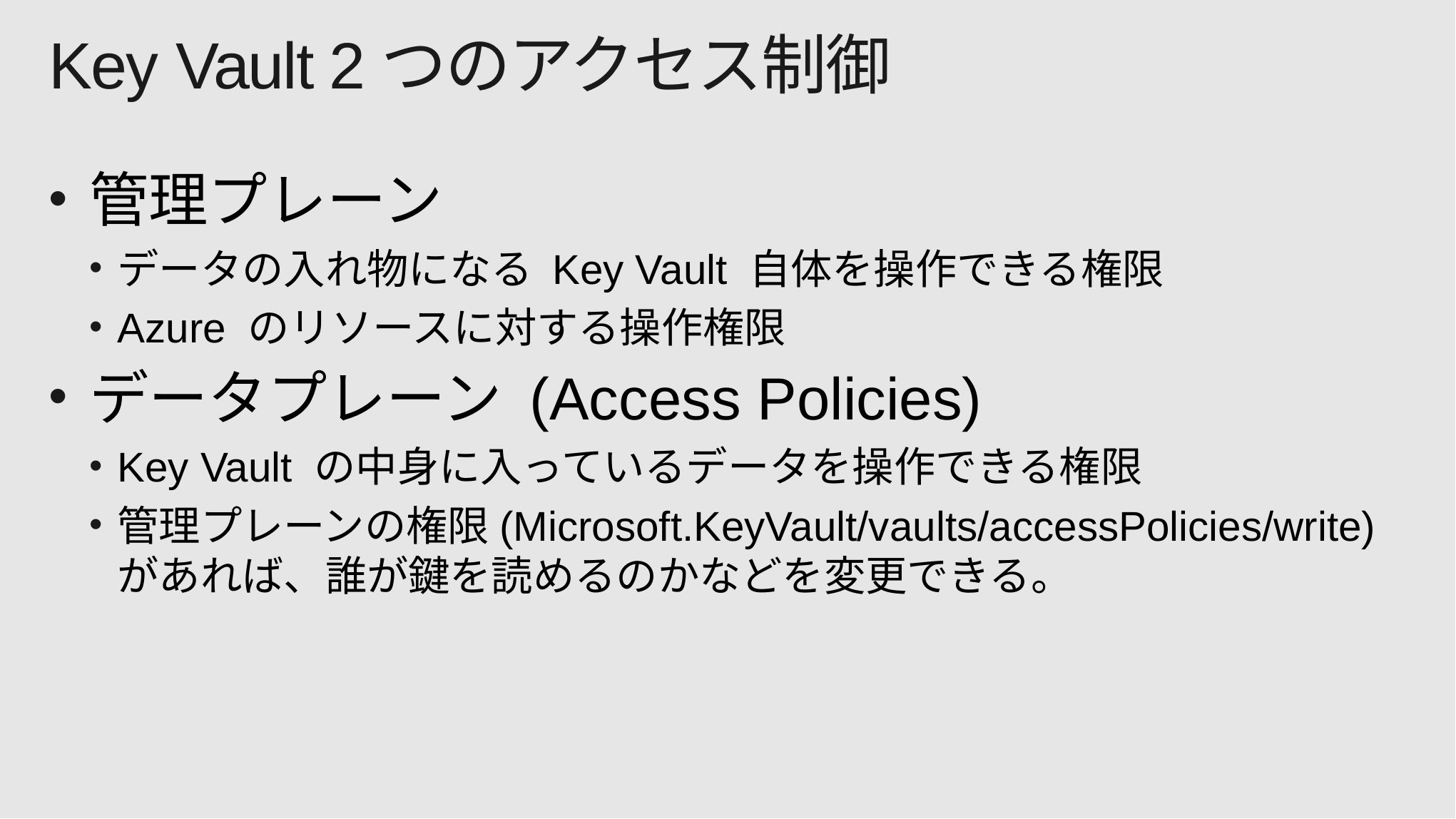

# Key Vault 2つのアクセス制御
管理プレーン
データの入れ物になる Key Vault 自体を操作できる権限
Azure のリソースに対する操作権限
データプレーン (Access Policies)
Key Vault の中身に入っているデータを操作できる権限
管理プレーンの権限(Microsoft.KeyVault/vaults/accessPolicies/write)
があれば、誰が鍵を読めるのかなどを変更できる。